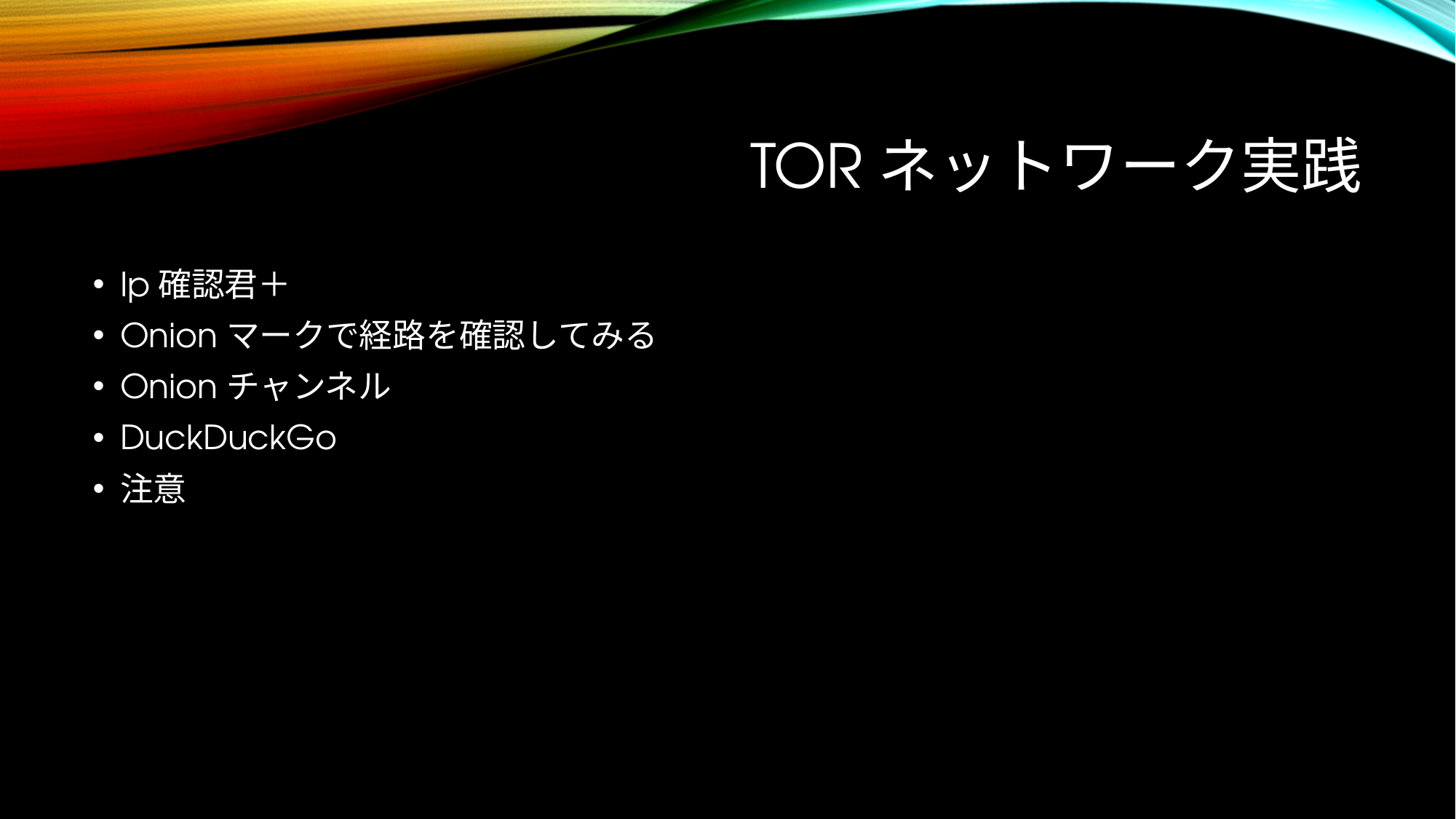

# Torネットワーク実践
Ip確認君＋
Onionマークで経路を確認してみる
Onionチャンネル
DuckDuckGo
注意